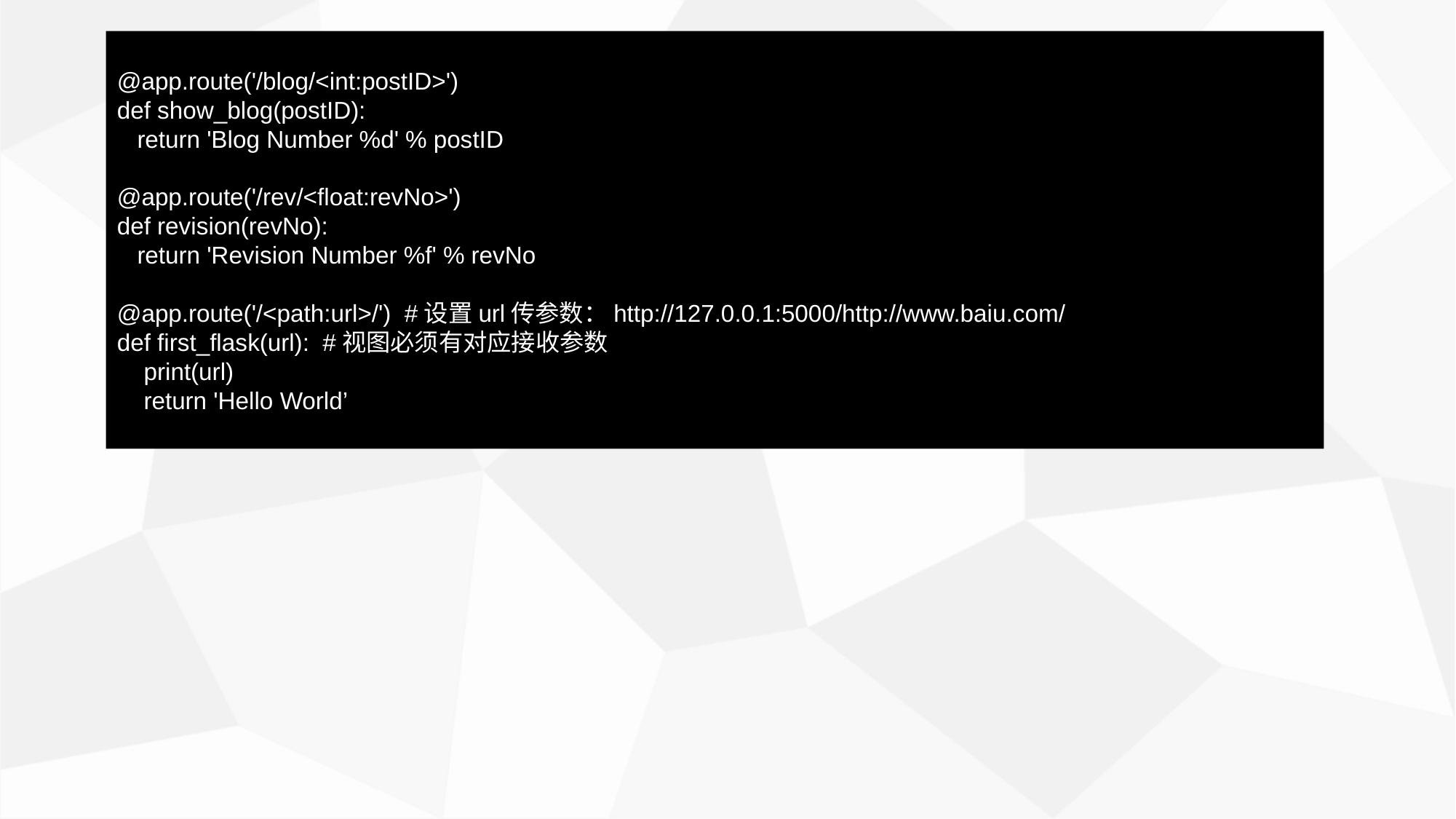

@app.route('/blog/<int:postID>')
def show_blog(postID):
   return 'Blog Number %d' % postID

@app.route('/rev/<float:revNo>')
def revision(revNo):
   return 'Revision Number %f' % revNo

@app.route('/<path:url>/')  #设置url传参数：http://127.0.0.1:5000/http://www.baiu.com/
def first_flask(url):  #视图必须有对应接收参数
    print(url)
    return 'Hello World’